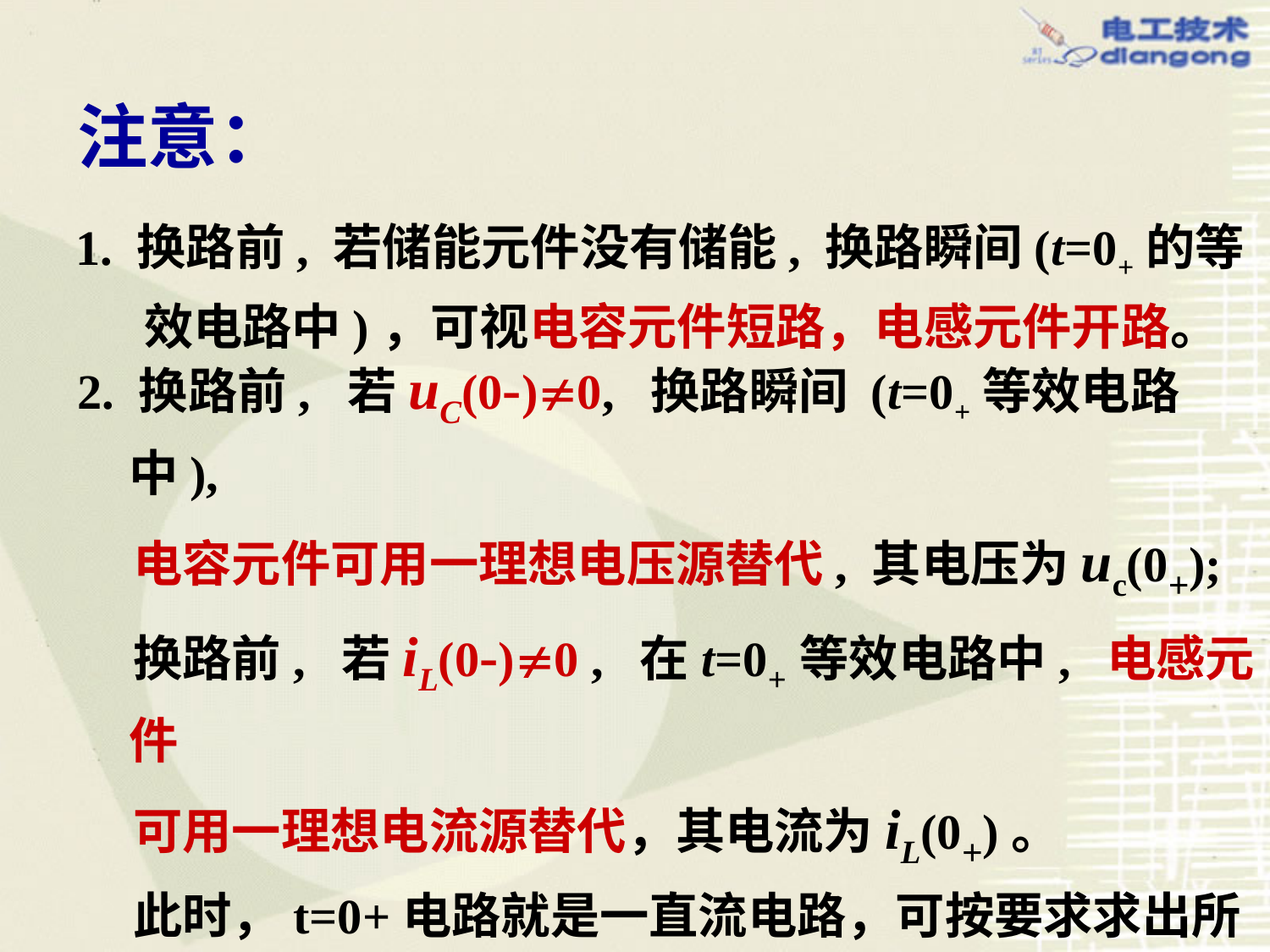

注意：
1. 换路前, 若储能元件没有储能, 换路瞬间(t=0+的等
     效电路中)，可视电容元件短路，电感元件开路。
 2. 换路前,  若uC(0-)≠0,  换路瞬间 (t=0+等效电路中),
     电容元件可用一理想电压源替代, 其电压为uc(0+);
     换路前,  若iL(0-)≠0 ,  在t=0+等效电路中,  电感元件
     可用一理想电流源替代，其电流为iL(0+)。
     此时，t=0+电路就是一直流电路，可按要求求出所需要电量。